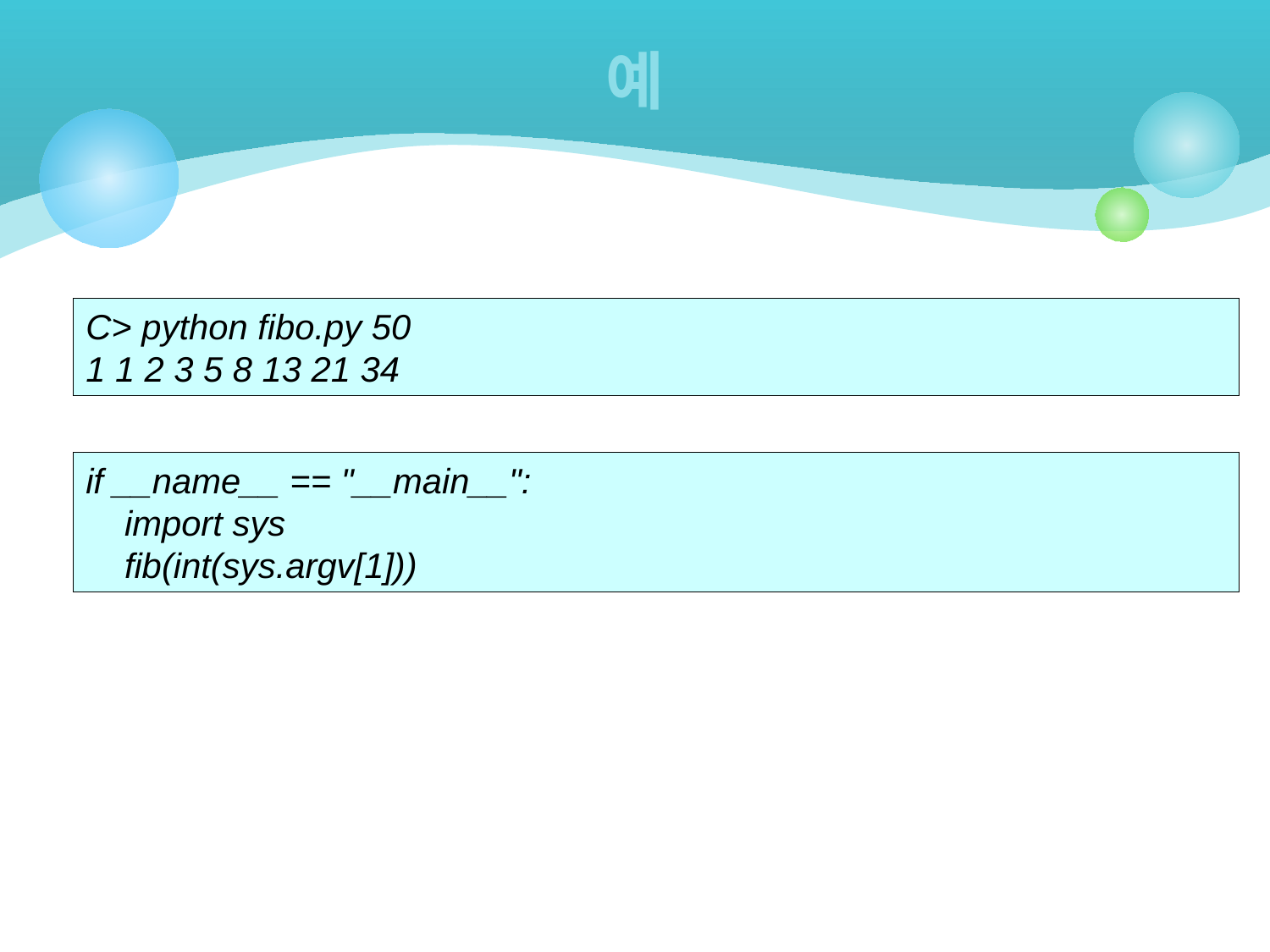

# 예
C> python fibo.py 50
1 1 2 3 5 8 13 21 34
if __name__ == "__main__":
    import sys
    fib(int(sys.argv[1]))